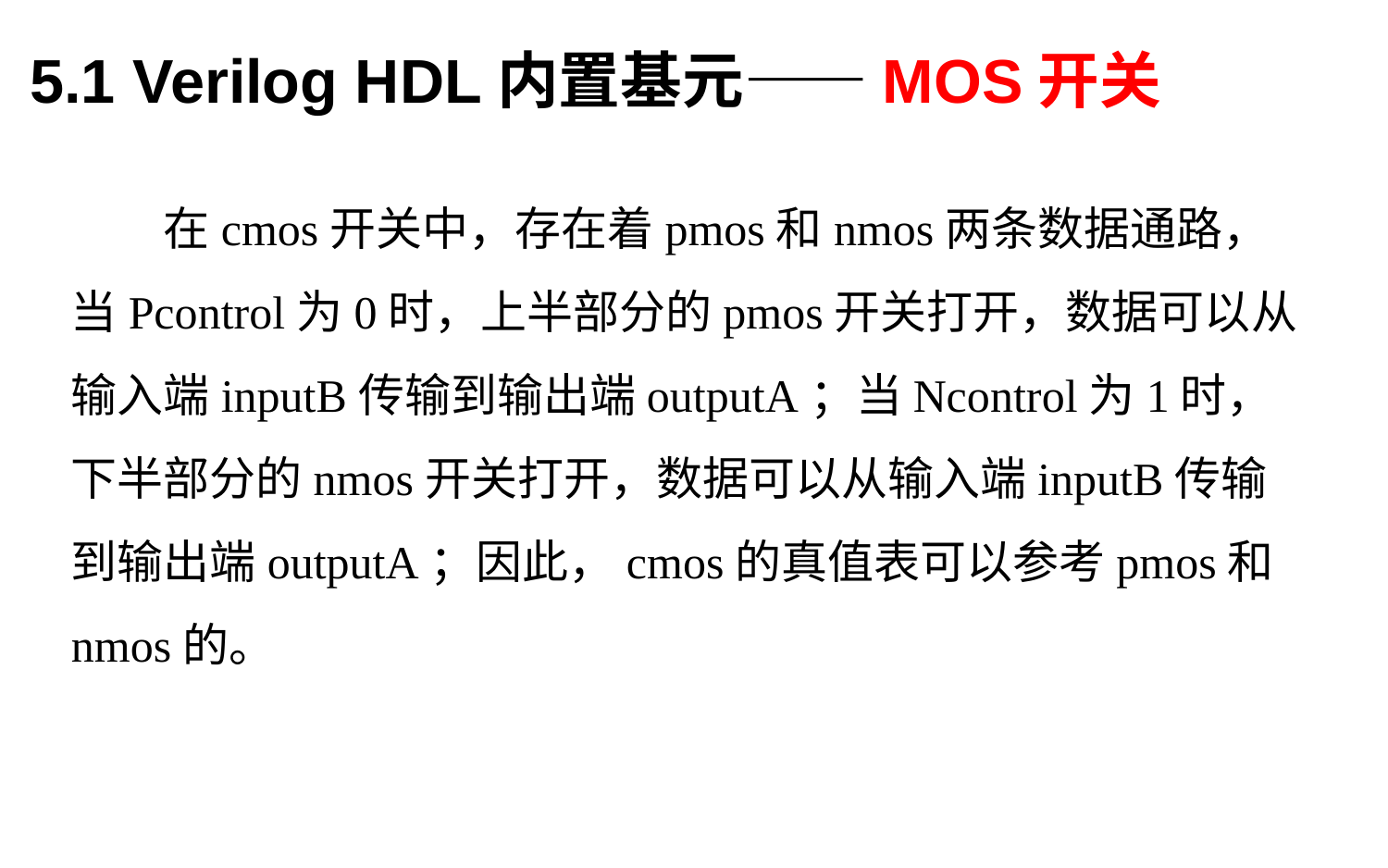

5.1 Verilog HDL内置基元——MOS开关
# 在cmos开关中，存在着pmos和nmos两条数据通路，当Pcontrol为0时，上半部分的pmos开关打开，数据可以从输入端inputB传输到输出端outputA；当Ncontrol为1时，下半部分的nmos开关打开，数据可以从输入端inputB传输到输出端outputA；因此，cmos的真值表可以参考pmos和nmos的。